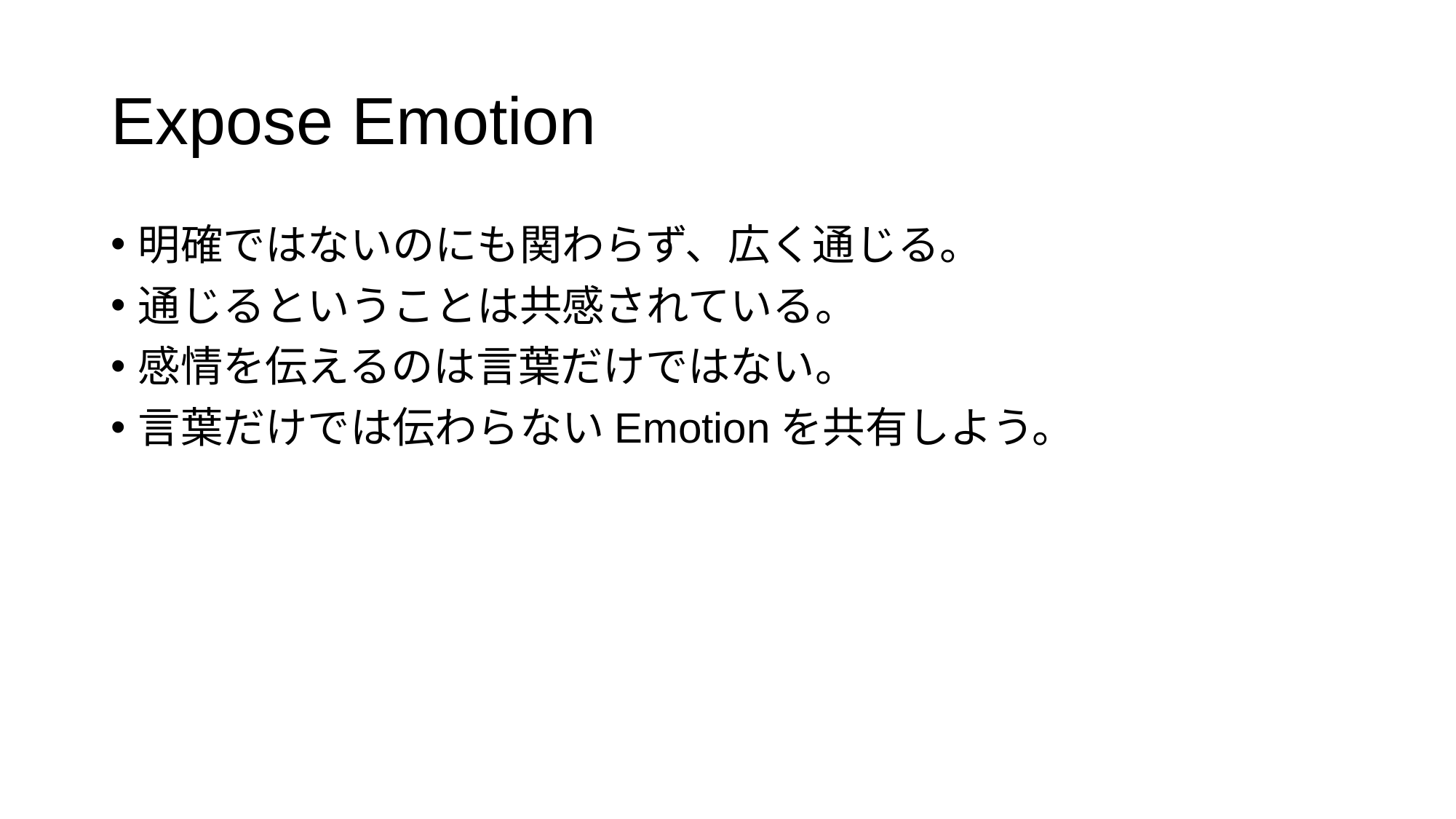

# Expose Emotion
明確ではないのにも関わらず、広く通じる。
通じるということは共感されている。
感情を伝えるのは言葉だけではない。
言葉だけでは伝わらないEmotionを共有しよう。